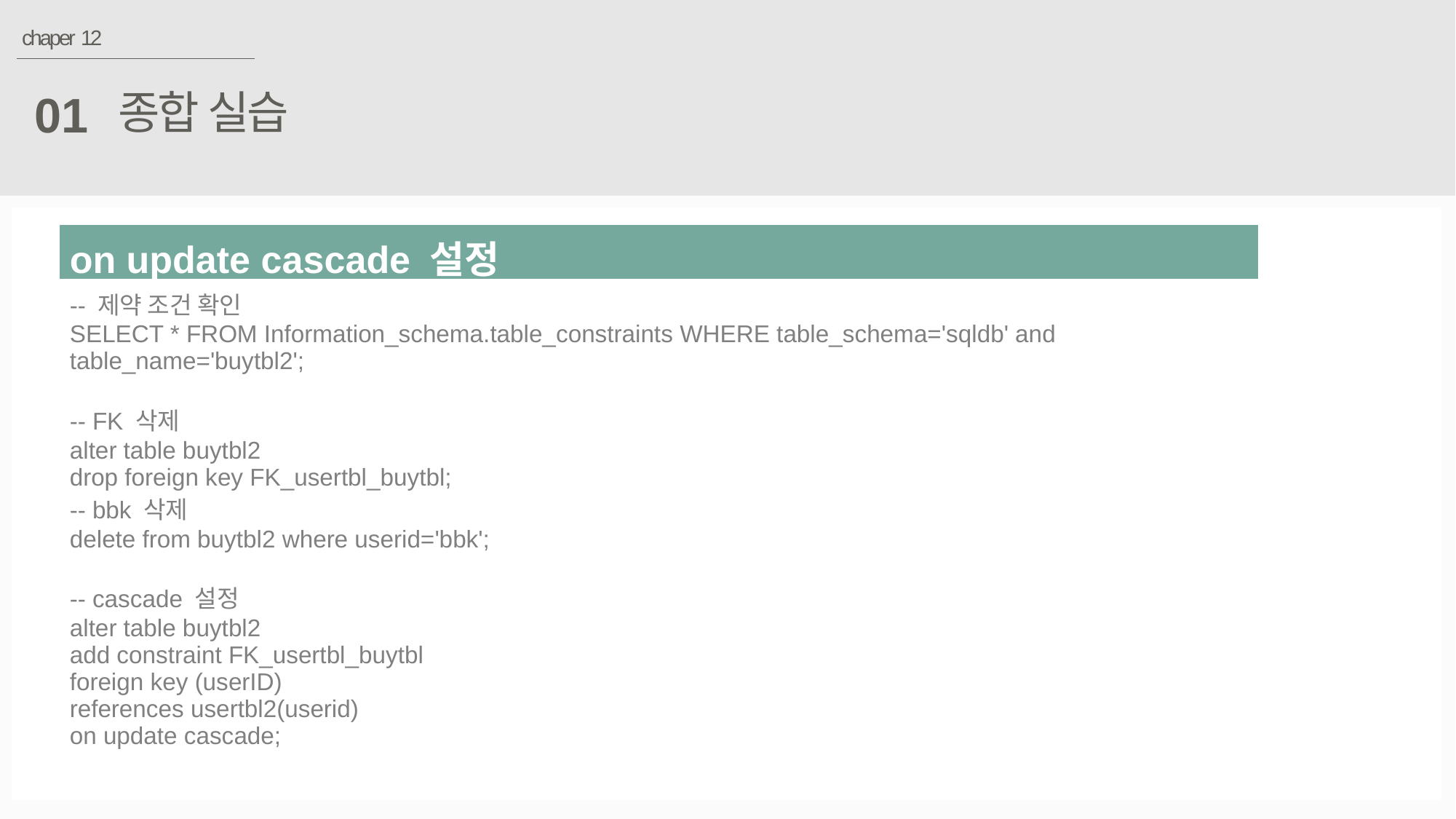

chaper  12
종합 실습
01

| on update cascade 설정 |
| --- |
| -- 제약 조건 확인 SELECT \* FROM Information\_schema.table\_constraints WHERE table\_schema='sqldb' and table\_name='buytbl2'; -- FK 삭제 alter table buytbl2 drop foreign key FK\_usertbl\_buytbl; -- bbk 삭제 delete from buytbl2 where userid='bbk'; -- cascade 설정 alter table buytbl2 add constraint FK\_usertbl\_buytbl foreign key (userID) references usertbl2(userid) on update cascade; |